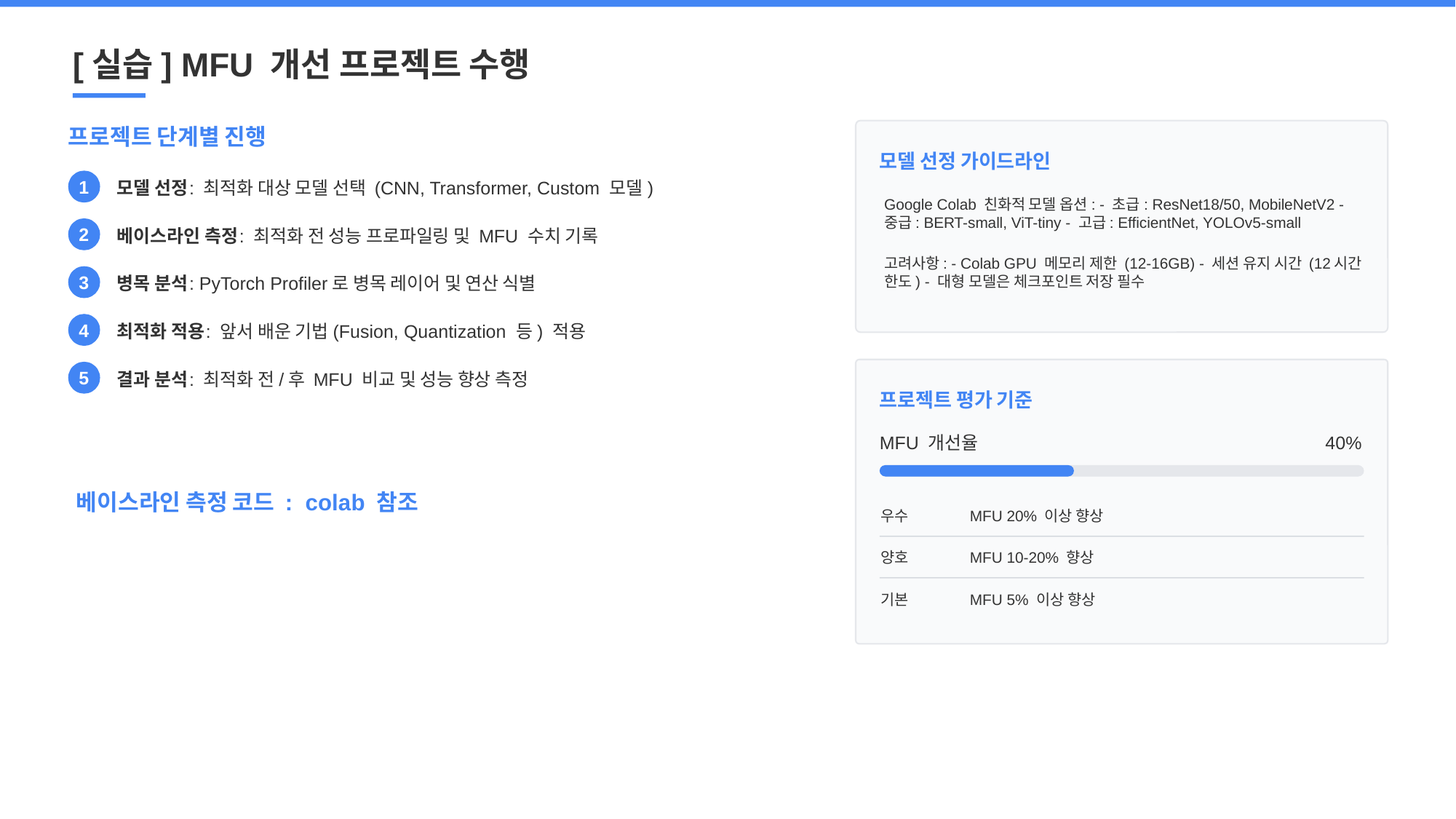

[실습] MFU 개선 프로젝트 수행

프로젝트 단계별 진행

모델 선정 가이드라인

1
모델 선정
: 최적화 대상 모델 선택 (CNN, Transformer, Custom 모델)
Google Colab 친화적 모델 옵션: - 초급: ResNet18/50, MobileNetV2 - 중급: BERT-small, ViT-tiny - 고급: EfficientNet, YOLOv5-small

2
베이스라인 측정
: 최적화 전 성능 프로파일링 및 MFU 수치 기록
고려사항: - Colab GPU 메모리 제한 (12-16GB) - 세션 유지 시간 (12시간 한도) - 대형 모델은 체크포인트 저장 필수

3
병목 분석
: PyTorch Profiler로 병목 레이어 및 연산 식별

4
최적화 적용
: 앞서 배운 기법(Fusion, Quantization 등) 적용

5
결과 분석
: 최적화 전/후 MFU 비교 및 성능 향상 측정
프로젝트 평가 기준
MFU 개선율
40%

베이스라인 측정 코드 :  colab 참조
우수
MFU 20% 이상 향상

양호
MFU 10-20% 향상

기본
MFU 5% 이상 향상